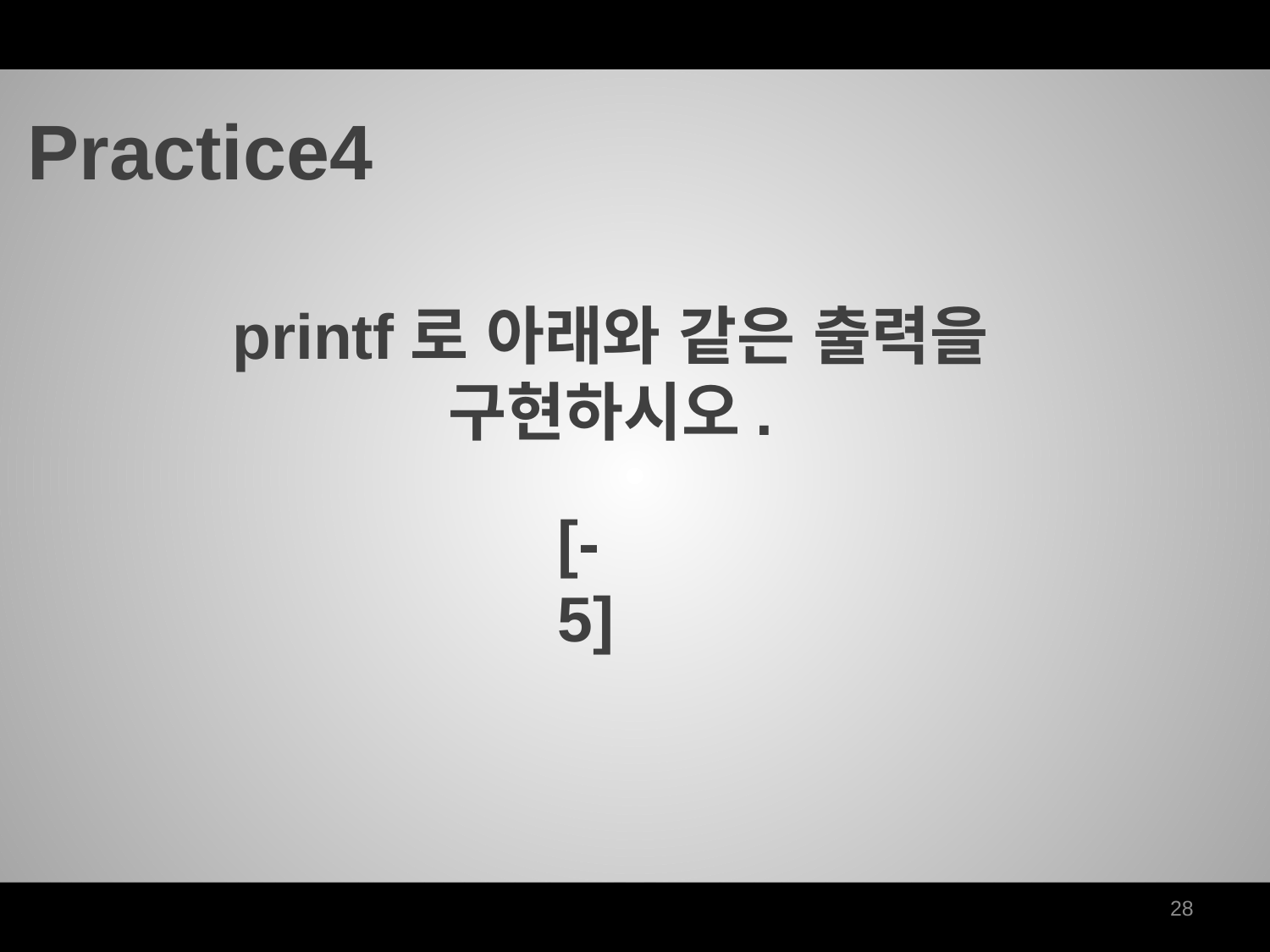

Practice4
printf로 아래와 같은 출력을 구현하시오.
[-5]
28